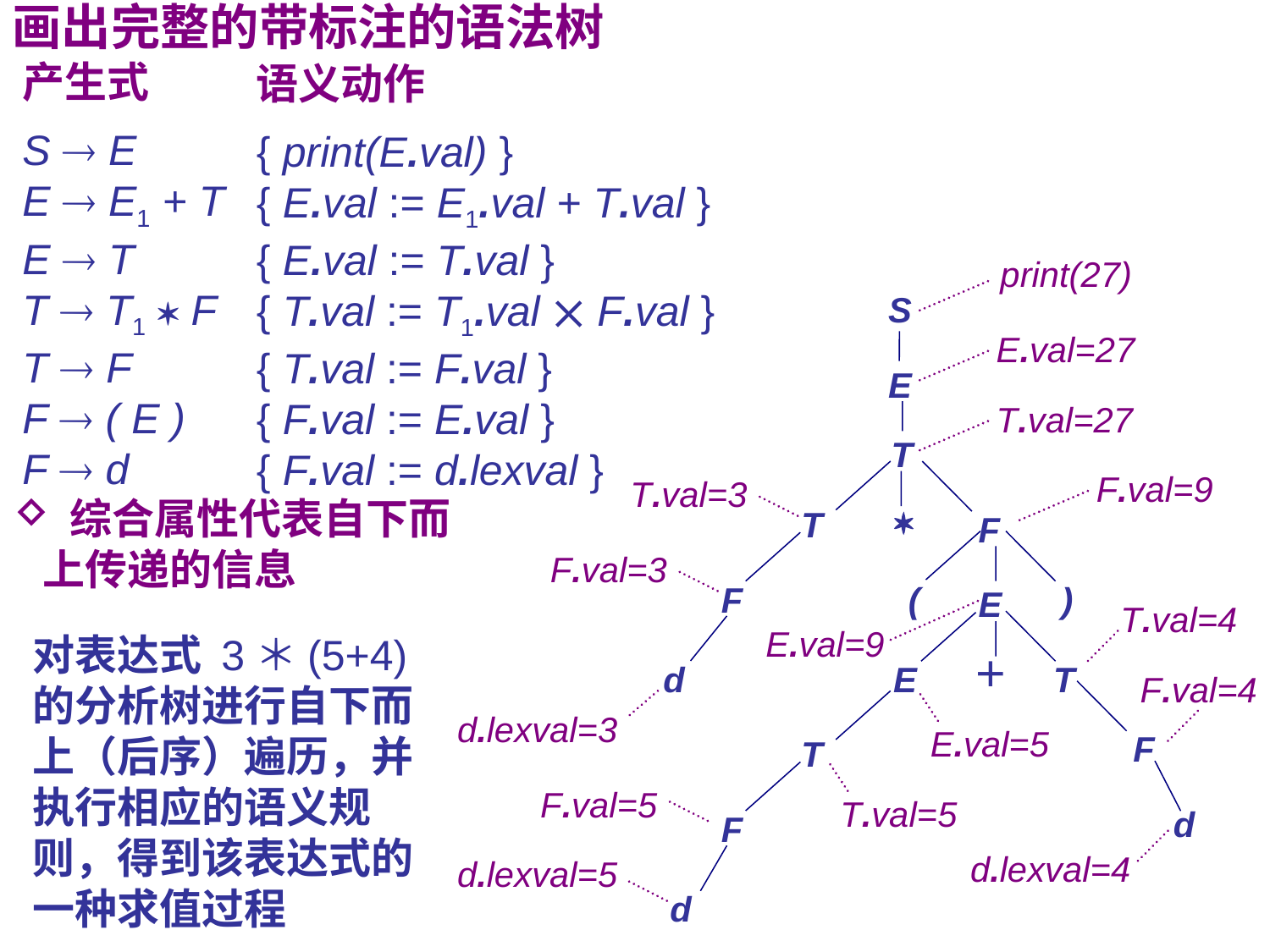

画出完整的带标注的语法树
产生式

S → E
E → E1 + T
E → T
T → T1 ∗ F
T → F
F → ( E )
F → d
语义动作

{ print(E.val) }
{ E.val := E1.val + T.val }
{ E.val := T.val }
{ T.val := T1.val × F.val }
{ T.val := F.val }
{ F.val := E.val }
{ F.val := d.lexval }
print(27)
S

E.val=27

E
T.val=27

T
F.val=9

T.val=3

 综合属性代表自下而上传递的信息

∗

T
F

F.val=3

F
(
)
E
T.val=4

E.val=9

对表达式 3＊(5+4) 的分析树进行自下而上（后序）遍历，并执行相应的语义规则，得到该表达式的一种求值过程

＋
d
E
T
F.val=4

d.lexval=3

E.val=5
F
T

F.val=5
T.val=5
d

F

d.lexval=4

d.lexval=5

d